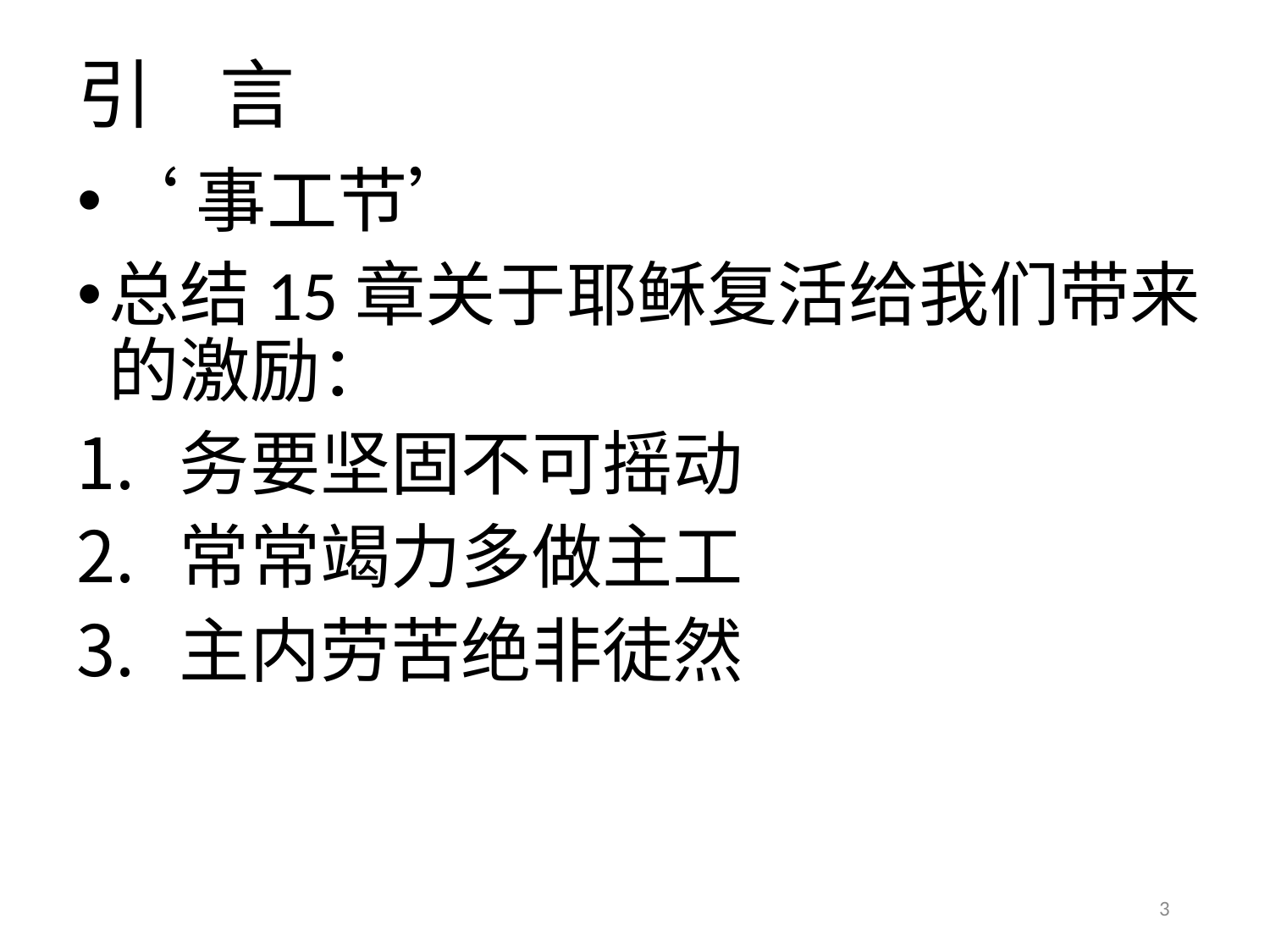

# 引    言
‘事工节’
总结15章关于耶稣复活给我们带来的激励：
你们务要坚固不可摇动
常常竭力多做主工
劳苦在主立面不是徒然
务要坚固不可摇动
常常竭力多做主工
主内劳苦绝非徒然
3